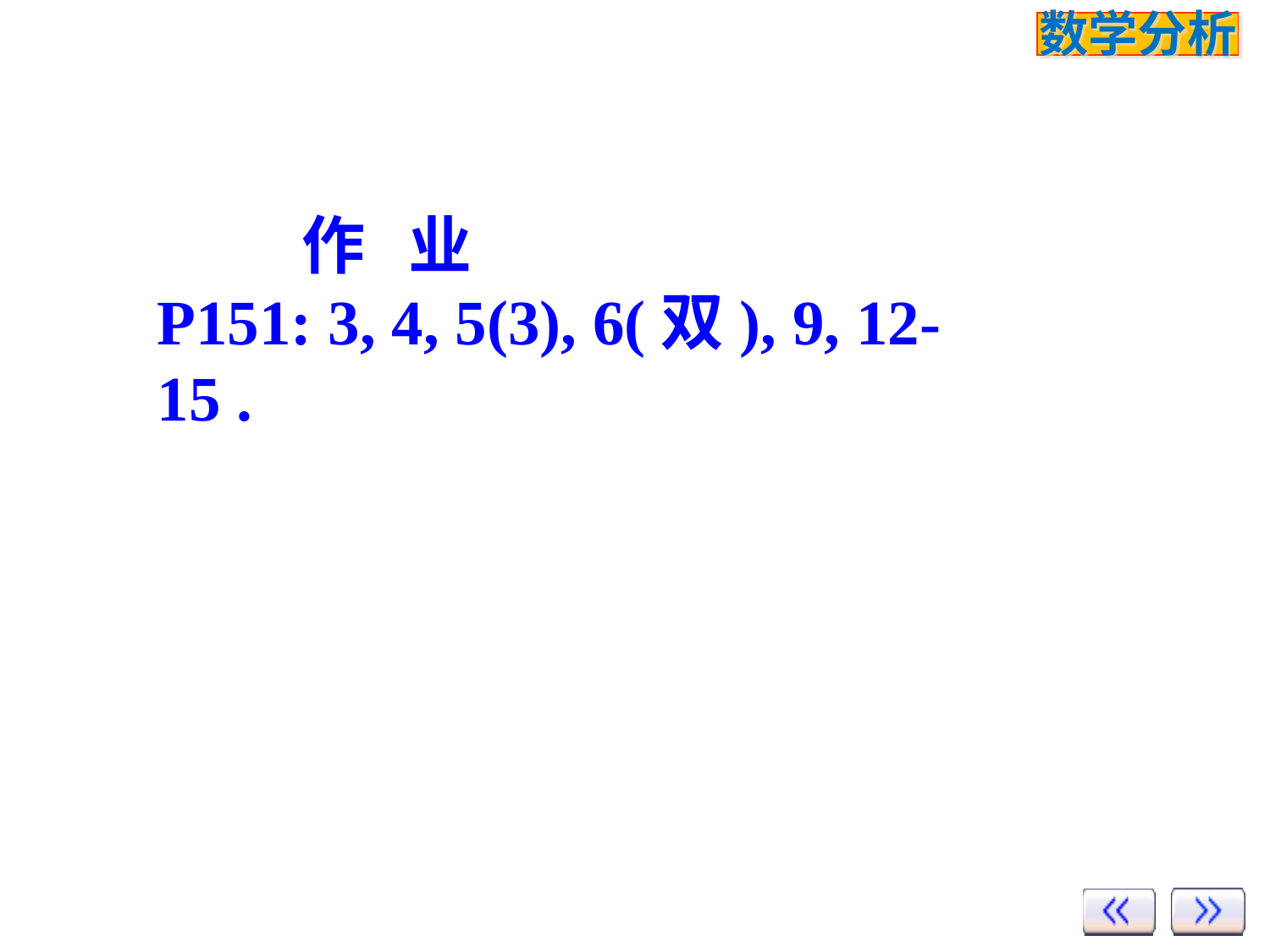

作   业
P151: 3, 4, 5(3), 6(双), 9, 12-15 .